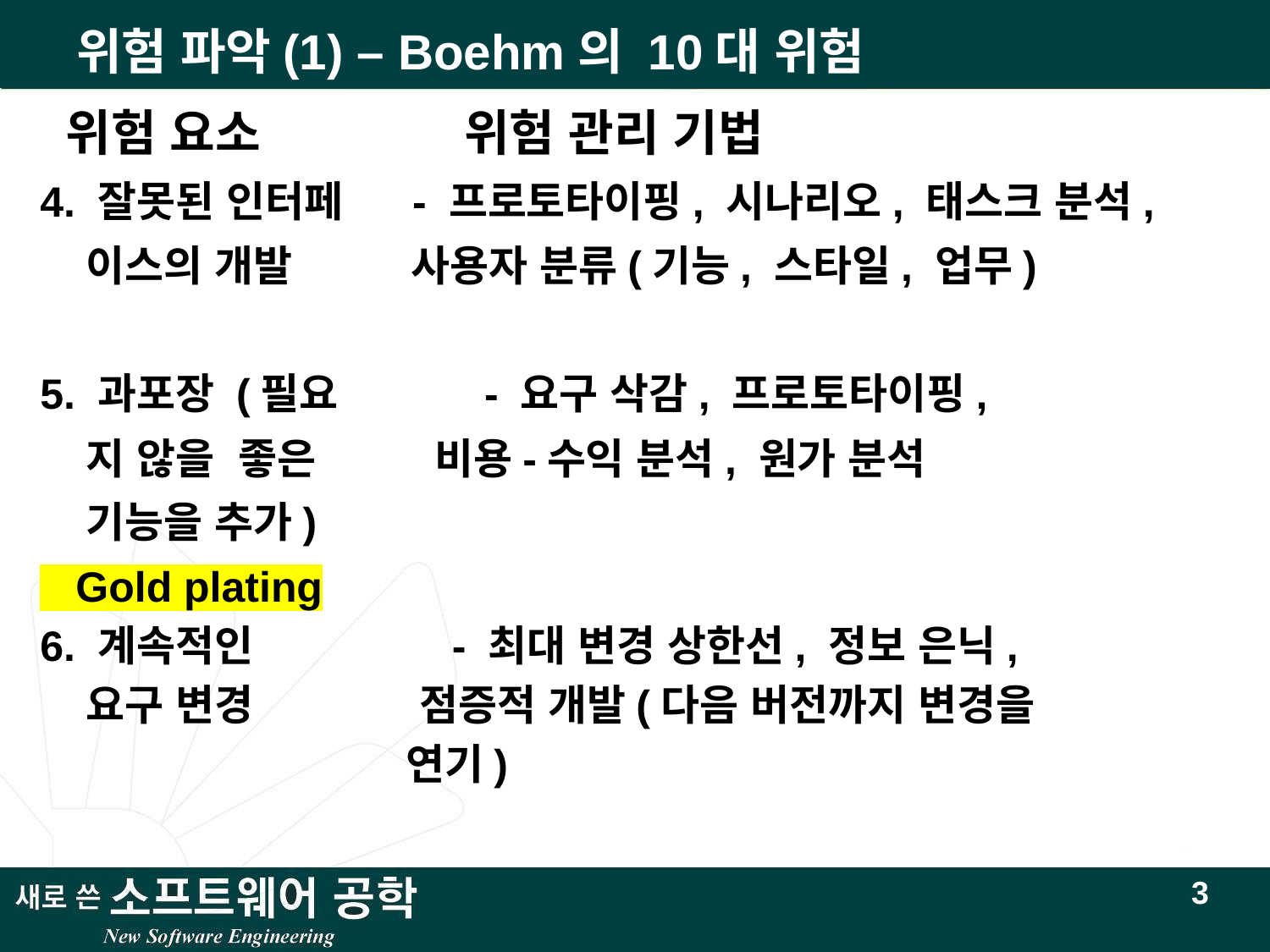

# 위험 파악(1) – Boehm의 10대 위험
  위험 요소		 위험 관리 기법
4. 잘못된 인터페     - 프로토타이핑, 시나리오, 태스크 분석,
   이스의 개발          사용자 분류(기능, 스타일, 업무)

5. 과포장 (필요    	  - 요구 삭감, 프로토타이핑,
   지 않을  좋은          비용-수익 분석, 원가 분석
   기능을 추가)
   Gold plating
6. 계속적인	          - 최대 변경 상한선, 정보 은닉,
   요구 변경              점증적 개발(다음 버전까지 변경을
                              연기)

3